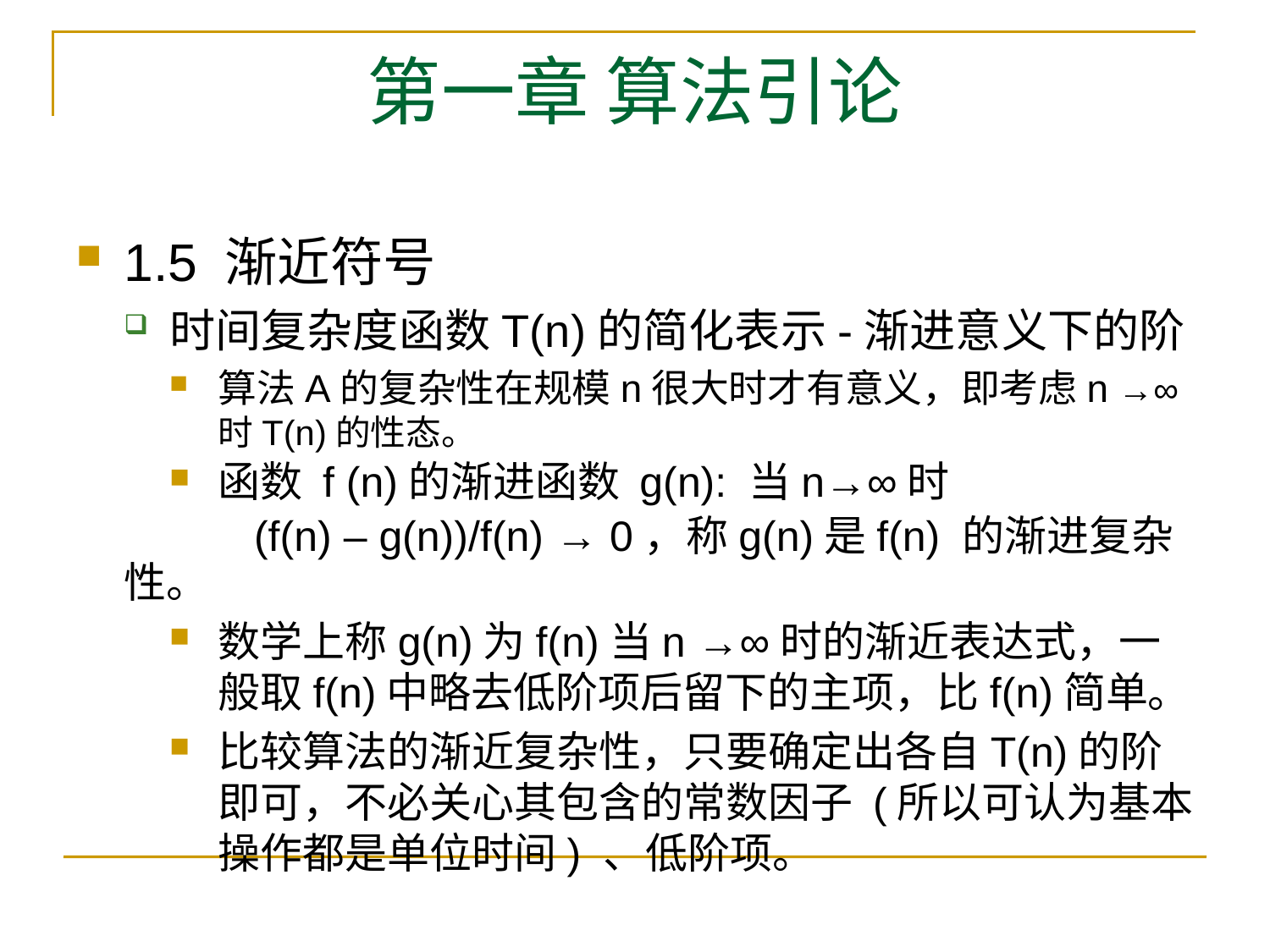

# 第一章 算法引论
1.5 渐近符号
时间复杂度函数T(n)的简化表示-渐进意义下的阶
算法A的复杂性在规模n很大时才有意义，即考虑n →∞时T(n)的性态。
函数 f (n)的渐进函数 g(n): 当n→∞时
               (f(n) – g(n))/f(n) → 0，称g(n)是f(n) 的渐进复杂性。
数学上称g(n)为f(n)当n →∞时的渐近表达式，一般取f(n)中略去低阶项后留下的主项，比f(n)简单。
比较算法的渐近复杂性，只要确定出各自T(n)的阶即可，不必关心其包含的常数因子 (所以可认为基本操作都是单位时间) 、低阶项。